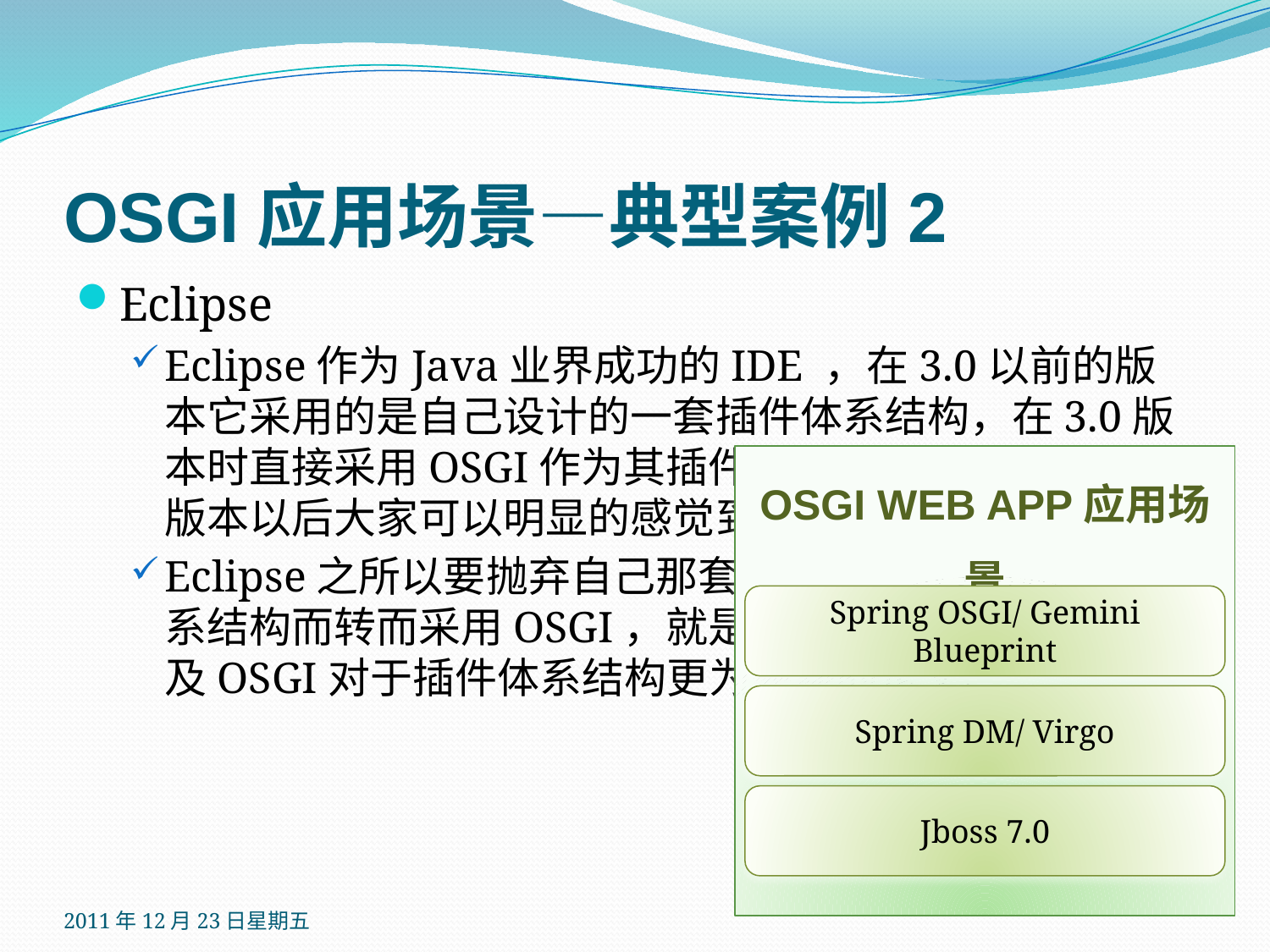

# OSGI应用场景—典型案例2
Eclipse
Eclipse作为Java业界成功的IDE ，在3.0以前的版本它采用的是自己设计的一套插件体系结构，在3.0版本时直接采用OSGI作为其插件体系结构。 Eclipse 3.1版本以后大家可以明显的感觉到启动速度的提升。
Eclipse之所以要抛弃自己那套已经比较成熟的插件体系结构而转而采用OSGI，就是因为OSGI的规范性以及OSGI对于插件体系结构更为完整的定义。
OSGI WEB APP应用场景
Spring OSGI/ Gemini Blueprint
Spring DM/ Virgo
Jboss 7.0
2011年12月23日星期五